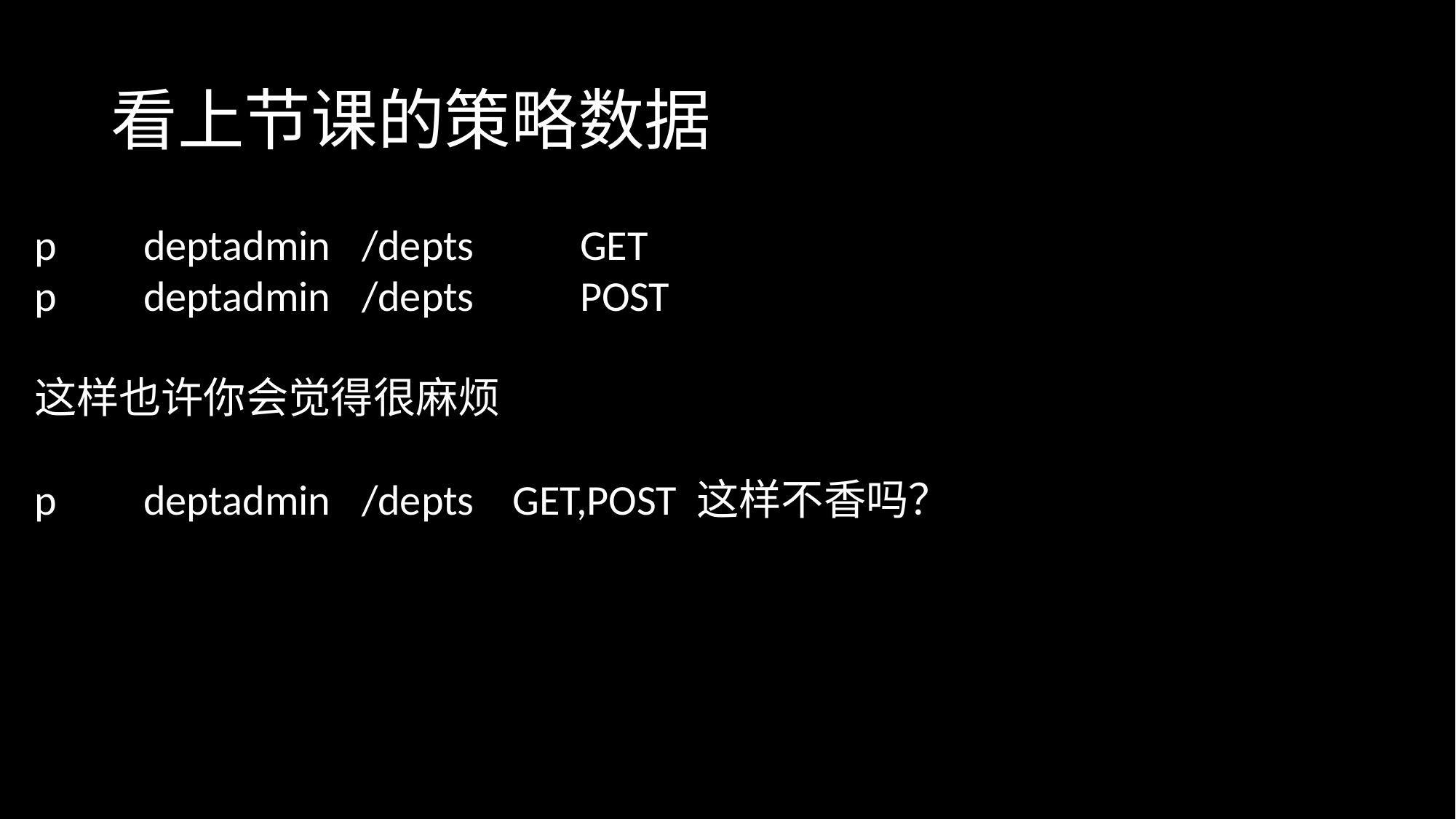

# 看上节课的策略数据
p	deptadmin	/depts	GET
p	deptadmin	/depts	POST

这样也许你会觉得很麻烦

p	deptadmin	/depts    GET,POST 这样不香吗？